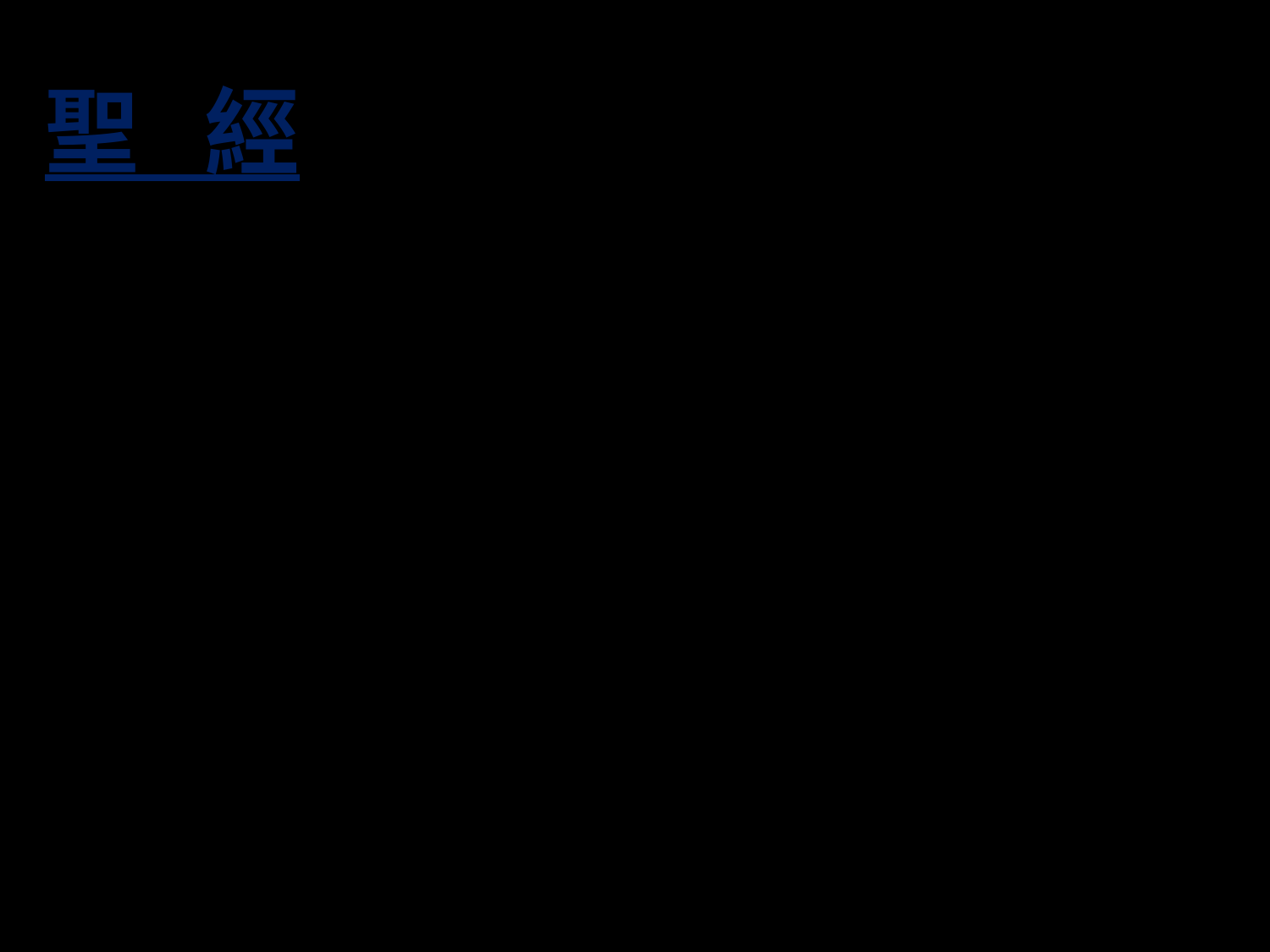

聖   經
1.耶和華要用旋風接以利亞升天的時候，以利亞與以利沙從吉甲前往。
2.以利亞對以利沙說：耶和華差我往伯特利去，你可以在這裡等候。以利沙說：我指著永生的耶和華，又敢在你面前起誓，我必不離開你。於是二人下到伯特利。
 < 列王紀下 2: 1 – 14 >